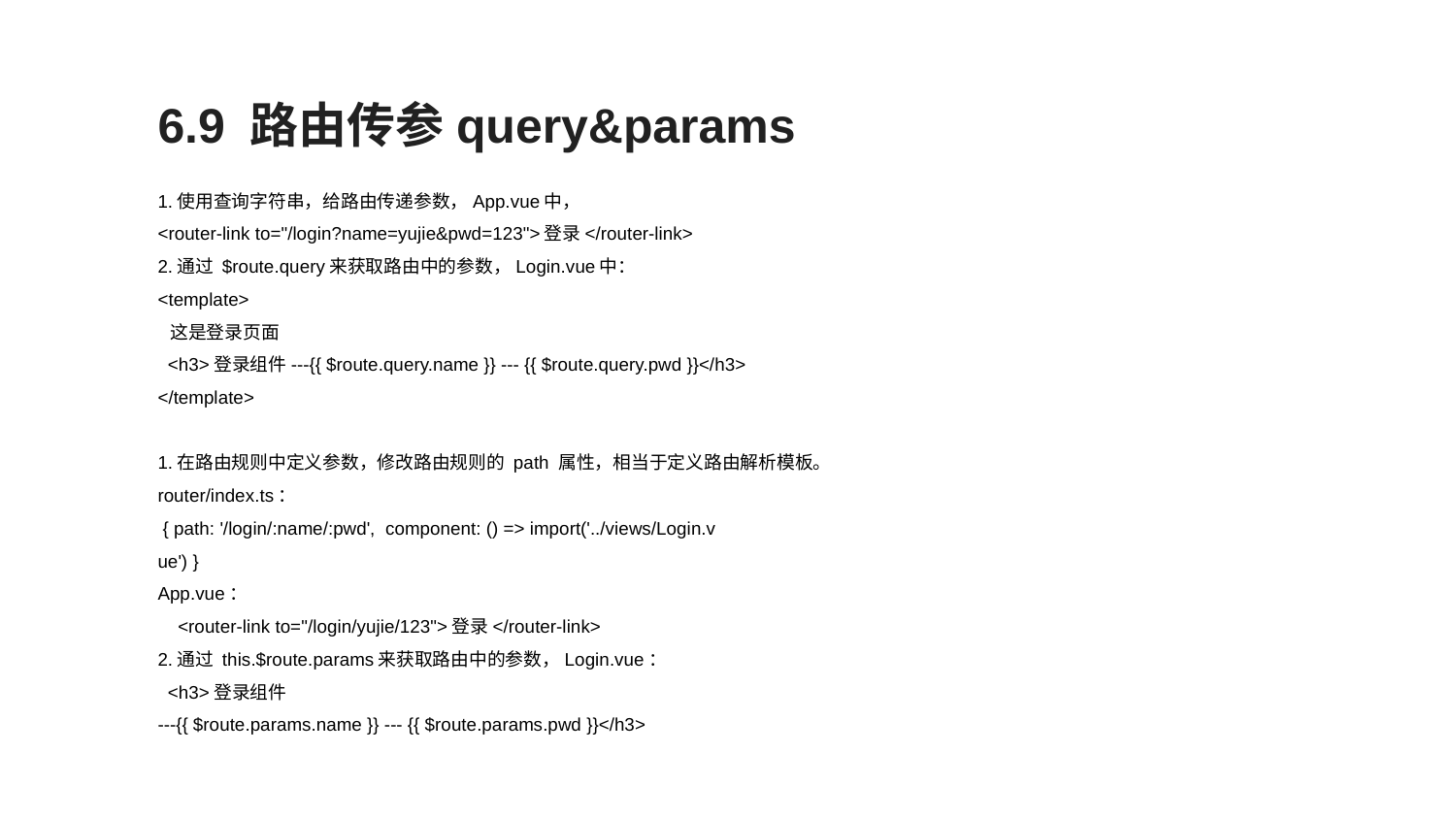

6.9 路由传参query&params
1.使用查询字符串，给路由传递参数，App.vue中，
<router-link to="/login?name=yujie&pwd=123">登录</router-link>
2.通过 $route.query来获取路由中的参数，Login.vue中：
<template>
  这是登录页面
  <h3>登录组件---{{ $route.query.name }} --- {{ $route.query.pwd }}</h3>
</template>

1.在路由规则中定义参数，修改路由规则的 path 属性，相当于定义路由解析模板。
router/index.ts：
 { path: '/login/:name/:pwd',  component: () => import('../views/Login.v
ue') }
App.vue：
    <router-link to="/login/yujie/123">登录</router-link>
2.通过 this.$route.params来获取路由中的参数，Login.vue：
  <h3>登录组件
---{{ $route.params.name }} --- {{ $route.params.pwd }}</h3>